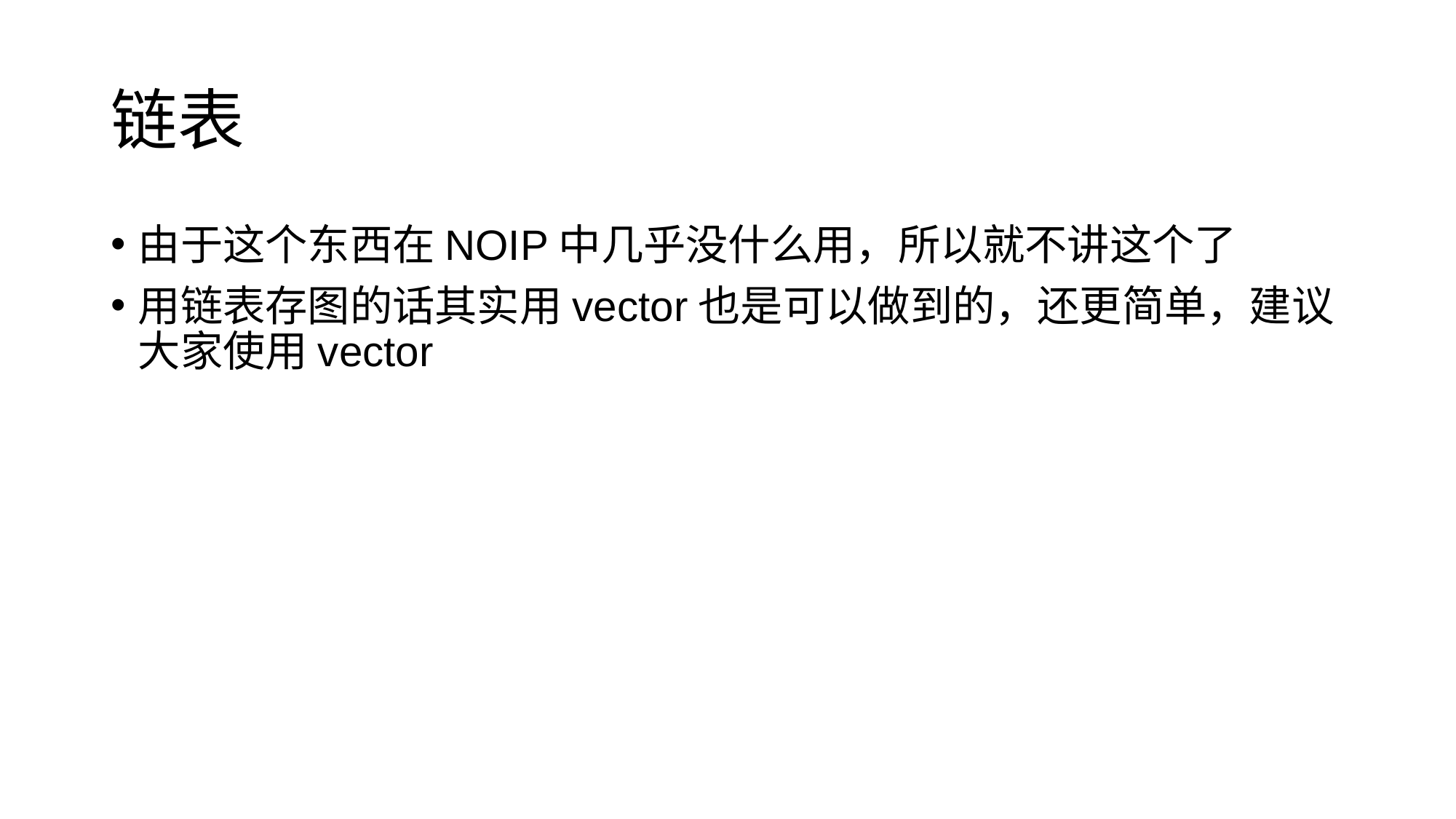

# 链表
由于这个东西在NOIP中几乎没什么用，所以就不讲这个了
用链表存图的话其实用vector也是可以做到的，还更简单，建议大家使用vector